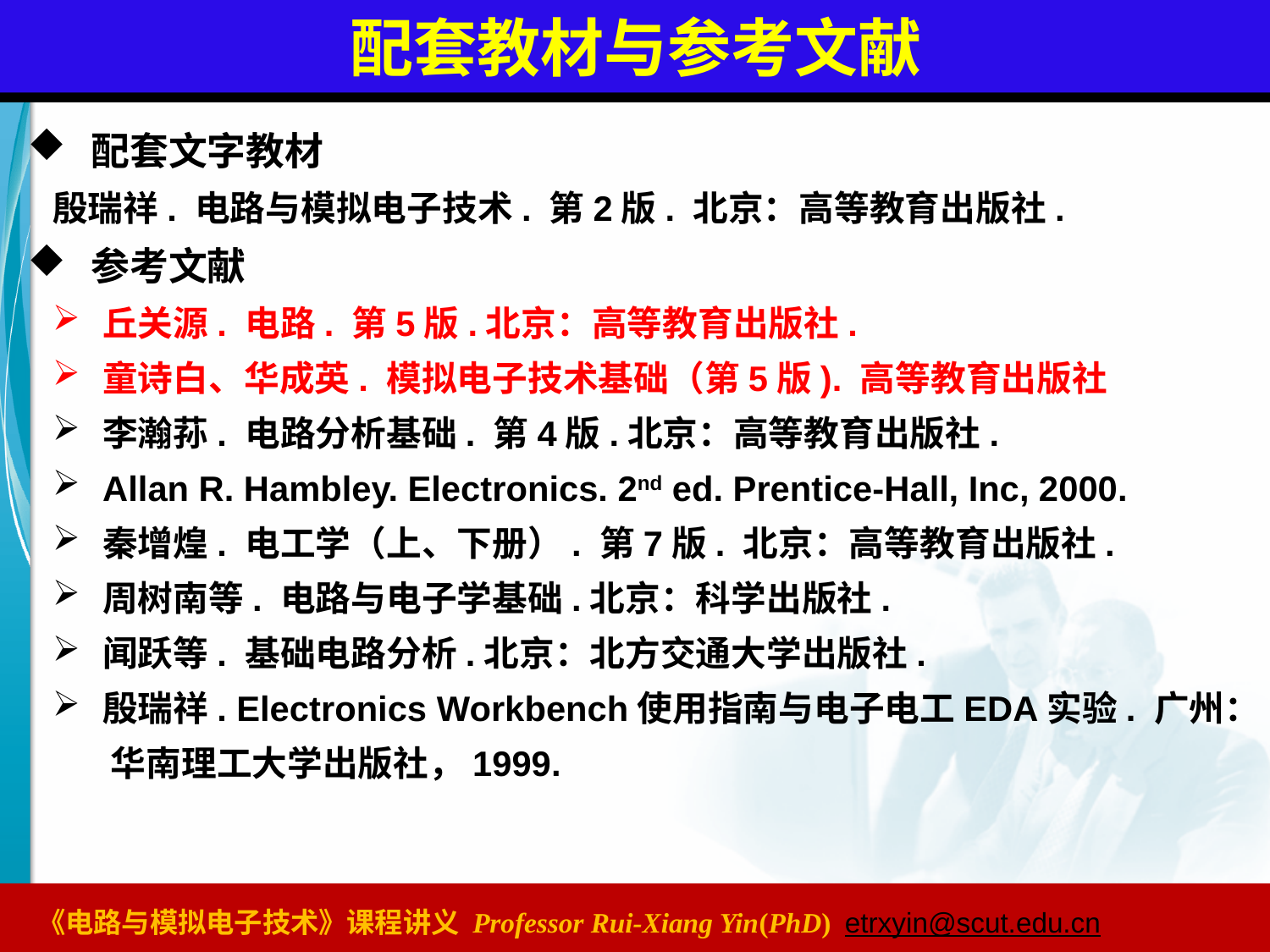

# 配套教材与参考文献
配套文字教材
殷瑞祥. 电路与模拟电子技术. 第2版. 北京：高等教育出版社.
参考文献
丘关源. 电路. 第5版.北京：高等教育出版社.
童诗白、华成英. 模拟电子技术基础（第5版). 高等教育出版社
李瀚荪. 电路分析基础. 第4版.北京：高等教育出版社.
Allan R. Hambley. Electronics. 2nd ed. Prentice-Hall, Inc, 2000.
秦增煌. 电工学（上、下册）. 第7版. 北京：高等教育出版社.
周树南等. 电路与电子学基础.北京：科学出版社.
闻跃等. 基础电路分析.北京：北方交通大学出版社.
殷瑞祥. Electronics Workbench使用指南与电子电工EDA实验. 广州： 华南理工大学出版社，1999.